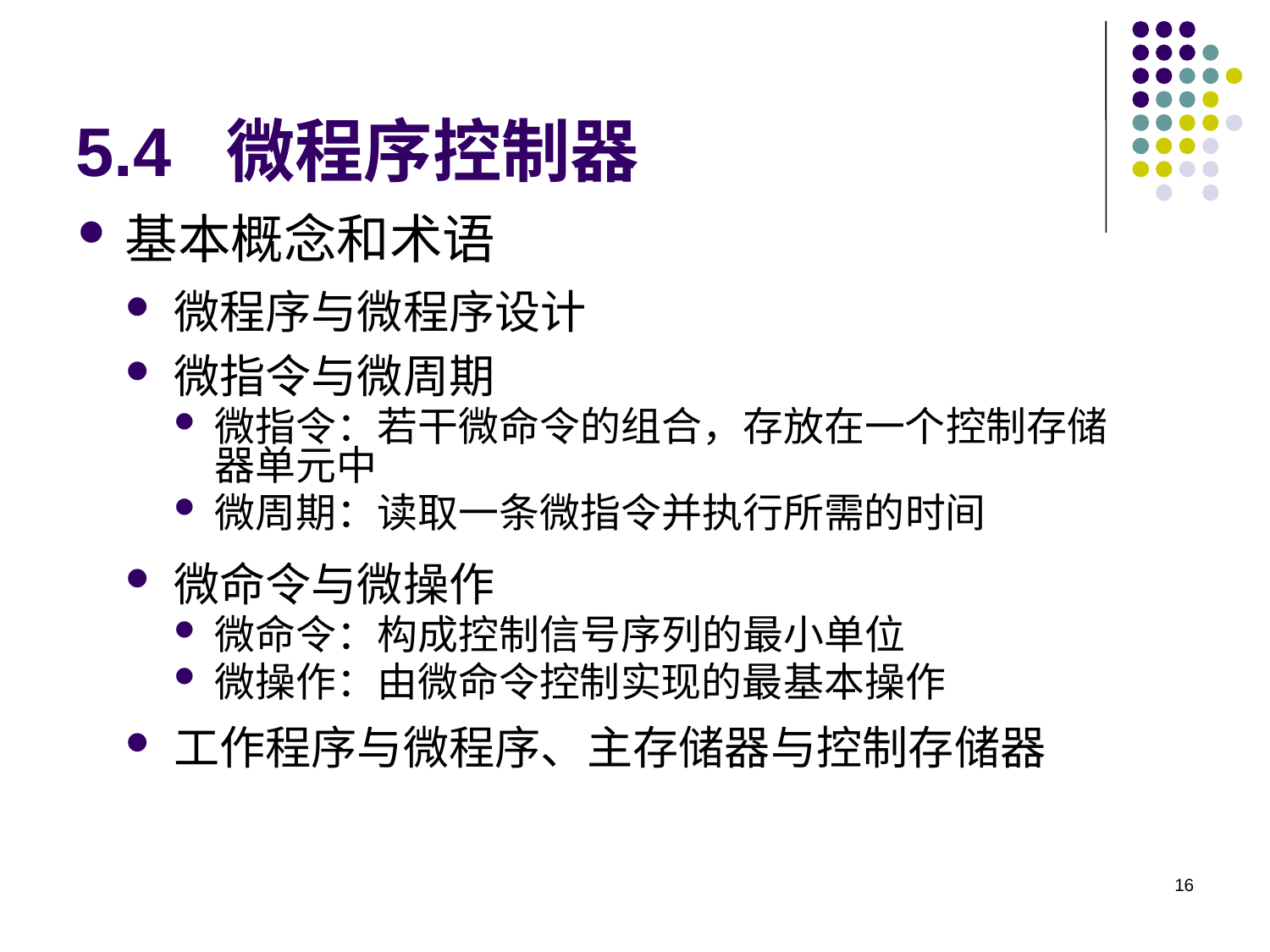

5.4  微程序控制器
基本概念和术语
微程序与微程序设计
微指令与微周期
微指令：若干微命令的组合，存放在一个控制存储器单元中
微周期：读取一条微指令并执行所需的时间
微命令与微操作
微命令：构成控制信号序列的最小单位
微操作：由微命令控制实现的最基本操作
工作程序与微程序、主存储器与控制存储器
16